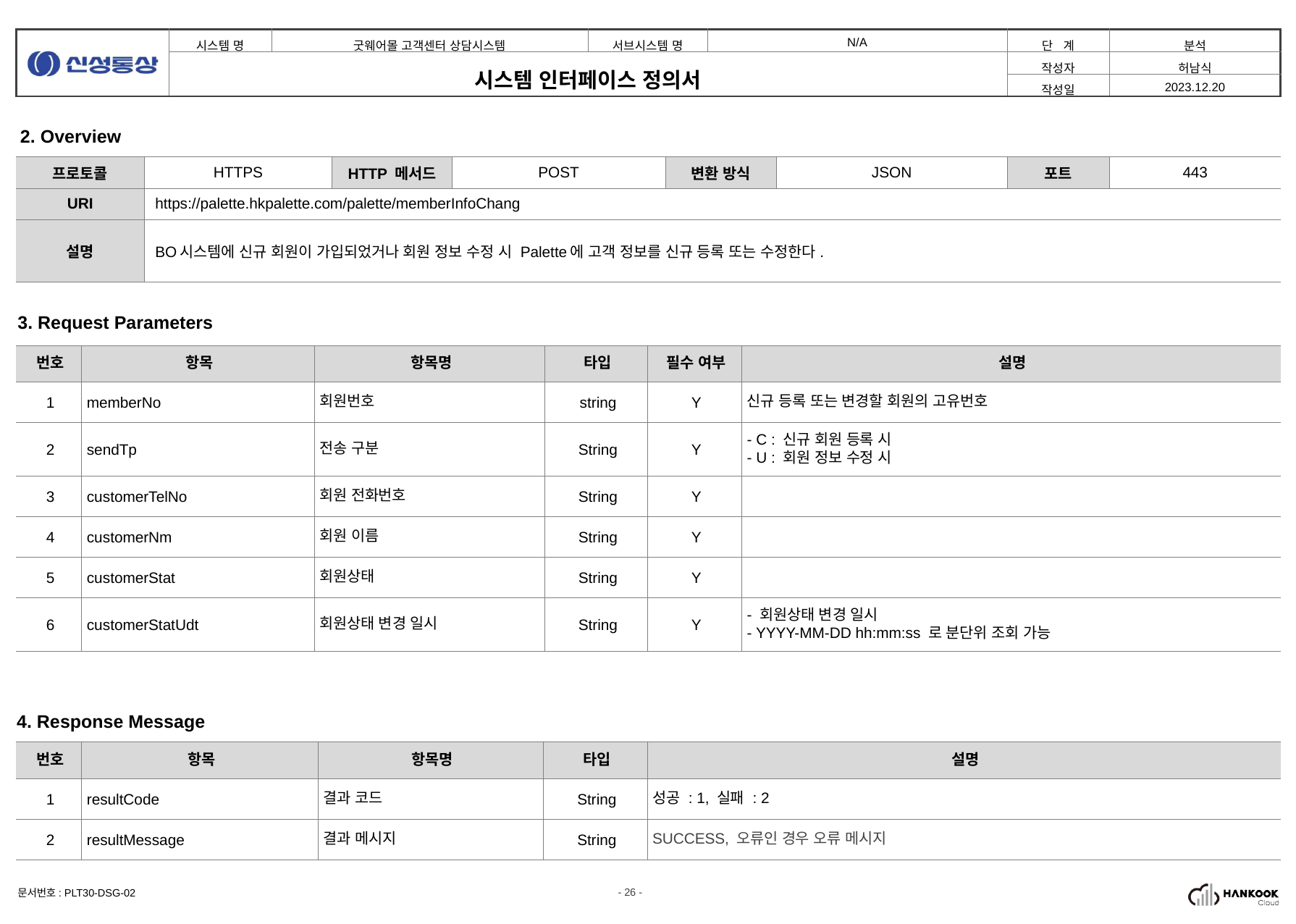

2. Overview
| 프로토콜 | HTTPS | HTTP 메서드 | POST | 변환 방식 | JSON | 포트 | 443 |
| --- | --- | --- | --- | --- | --- | --- | --- |
| URI | https://palette.hkpalette.com/palette/memberInfoChang |  |  |  |  |  |  |
| 설명 | BO시스템에 신규 회원이 가입되었거나 회원 정보 수정 시 Palette에 고객 정보를 신규 등록 또는 수정한다. |  |  |  |  |  |  |
3. Request Parameters
| 번호 | 항목 | 항목명 | 타입 | 필수 여부 | 설명 |
| --- | --- | --- | --- | --- | --- |
| 1 | memberNo | 회원번호 | string | Y | 신규 등록 또는 변경할 회원의 고유번호 |
| 2 | sendTp | 전송 구분 | String | Y | - C : 신규 회원 등록 시 - U : 회원 정보 수정 시 |
| 3 | customerTelNo | 회원 전화번호 | String | Y |  |
| 4 | customerNm | 회원 이름 | String | Y |  |
| 5 | customerStat | 회원상태 | String | Y |  |
| 6 | customerStatUdt | 회원상태 변경 일시 | String | Y | - 회원상태 변경 일시 - YYYY-MM-DD hh:mm:ss 로 분단위 조회 가능 |
4. Response Message
| 번호 | 항목 | 항목명 | 타입 | 설명 |
| --- | --- | --- | --- | --- |
| 1 | resultCode | 결과 코드 | String | 성공 : 1, 실패 : 2 |
| 2 | resultMessage | 결과 메시지 | String | SUCCESS, 오류인 경우 오류 메시지 |